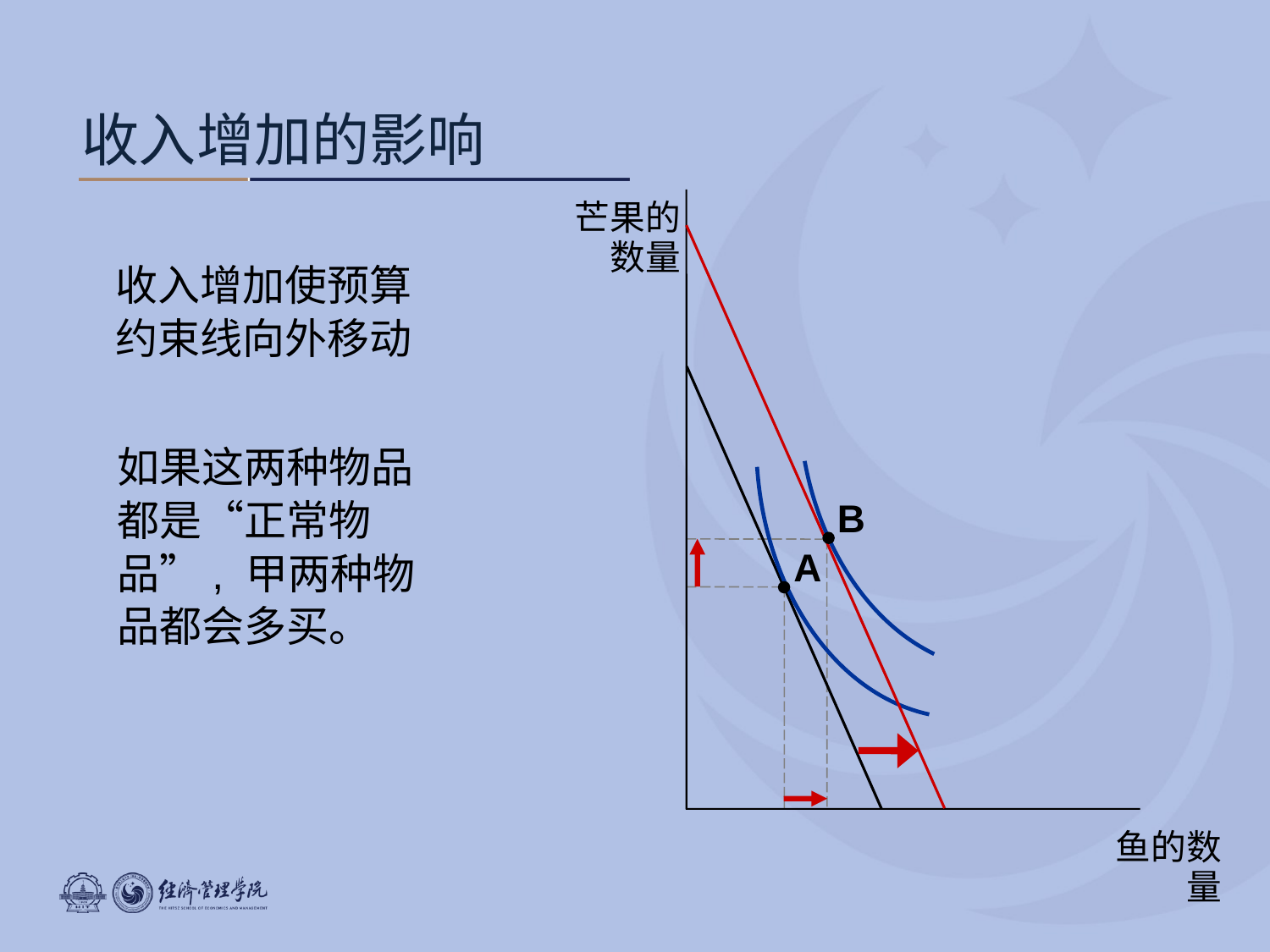

收入增加的影响

芒果的数量

收入增加使预算约束线向外移动

B

如果这两种物品都是“正常物品”, 甲两种物品都会多买。

A

鱼的数量